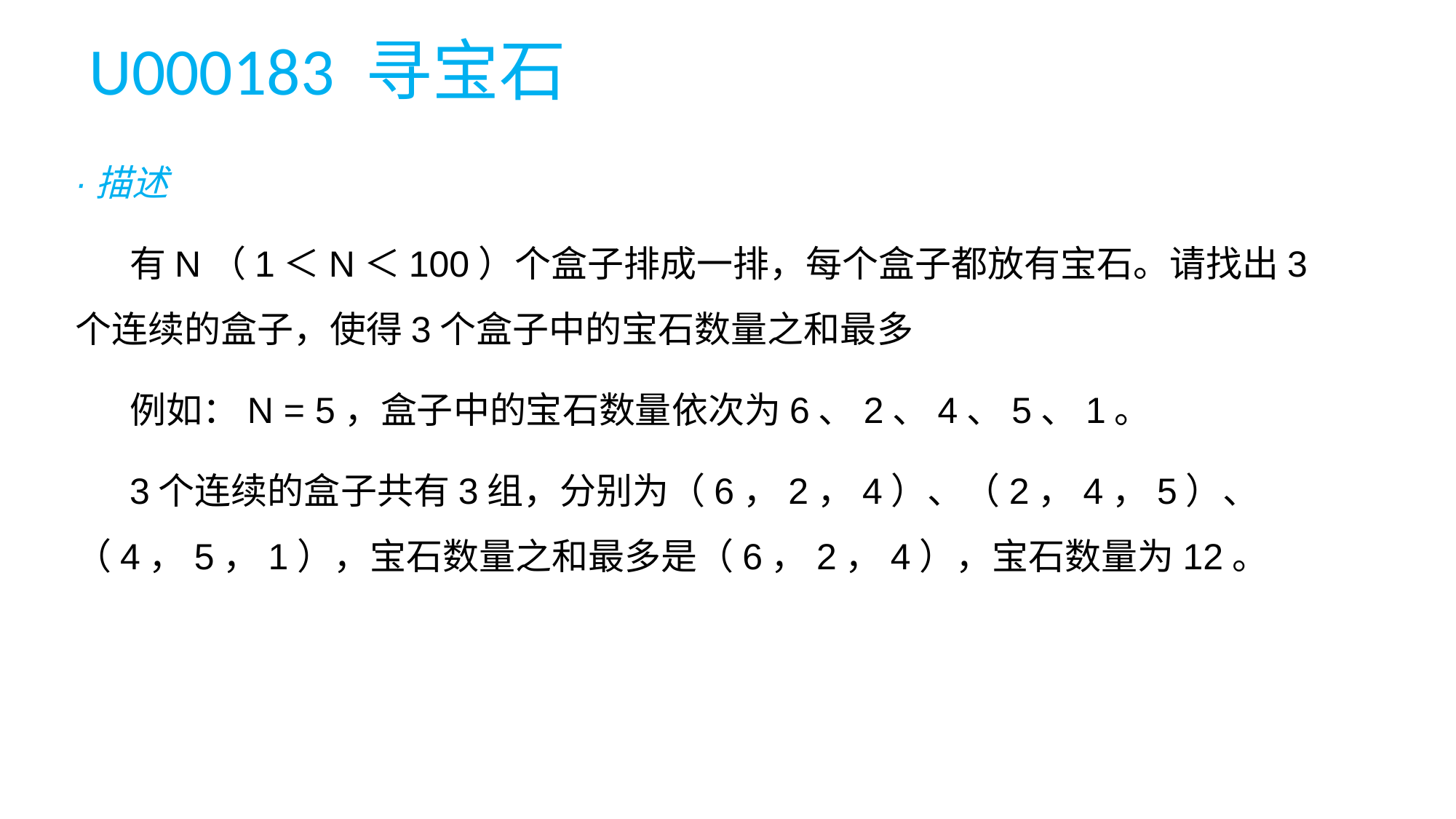

# U000183 寻宝石
·描述
有N（1＜N＜100）个盒子排成一排，每个盒子都放有宝石。请找出3个连续的盒子，使得3个盒子中的宝石数量之和最多
例如：N = 5，盒子中的宝石数量依次为6、2、4、5、1。
3个连续的盒子共有3组，分别为（6，2，4）、（2，4，5）、（4，5，1），宝石数量之和最多是（6，2，4），宝石数量为12。